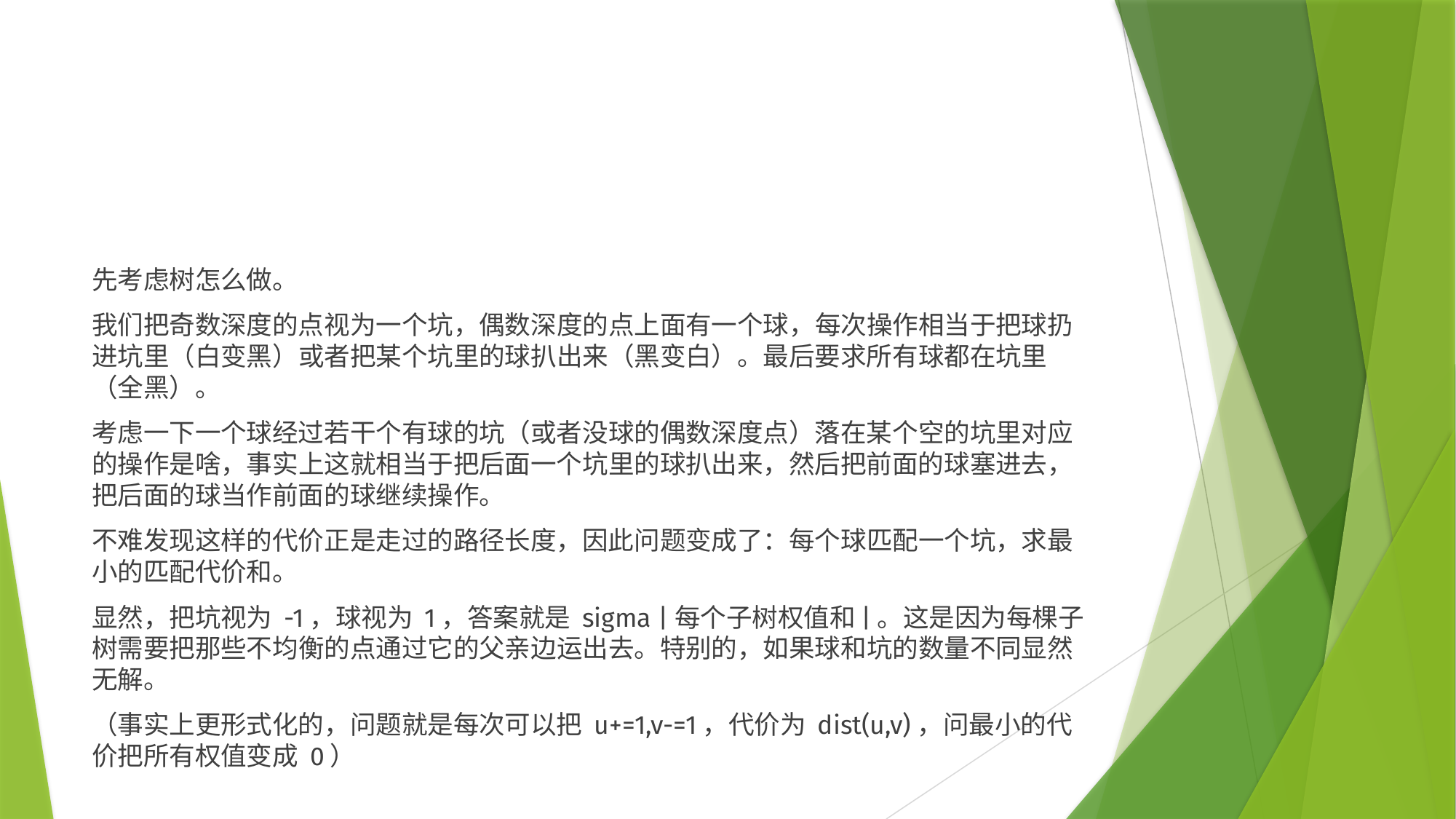

#
先考虑树怎么做。
我们把奇数深度的点视为一个坑，偶数深度的点上面有一个球，每次操作相当于把球扔进坑里（白变黑）或者把某个坑里的球扒出来（黑变白）。最后要求所有球都在坑里（全黑）。
考虑一下一个球经过若干个有球的坑（或者没球的偶数深度点）落在某个空的坑里对应的操作是啥，事实上这就相当于把后面一个坑里的球扒出来，然后把前面的球塞进去，把后面的球当作前面的球继续操作。
不难发现这样的代价正是走过的路径长度，因此问题变成了：每个球匹配一个坑，求最小的匹配代价和。
显然，把坑视为 -1，球视为 1，答案就是 sigma |每个子树权值和|。这是因为每棵子树需要把那些不均衡的点通过它的父亲边运出去。特别的，如果球和坑的数量不同显然无解。
（事实上更形式化的，问题就是每次可以把 u+=1,v-=1，代价为 dist(u,v)，问最小的代价把所有权值变成 0）